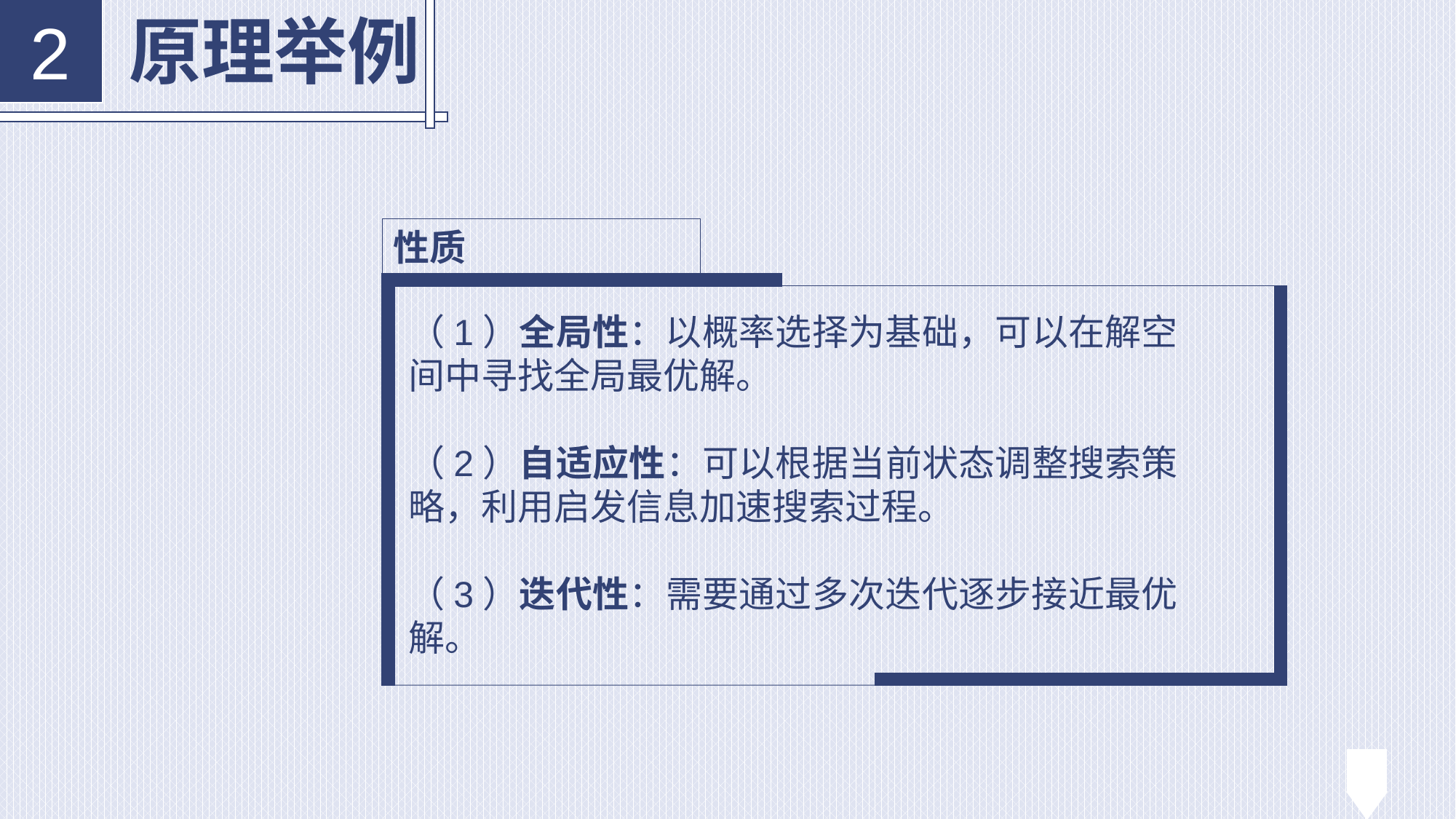

原理举例

2

性质

（1）全局性：以概率选择为基础，可以在解空间中寻找全局最优解。

（2）自适应性：可以根据当前状态调整搜索策略，利用启发信息加速搜索过程。

（3）迭代性：需要通过多次迭代逐步接近最优解。

15